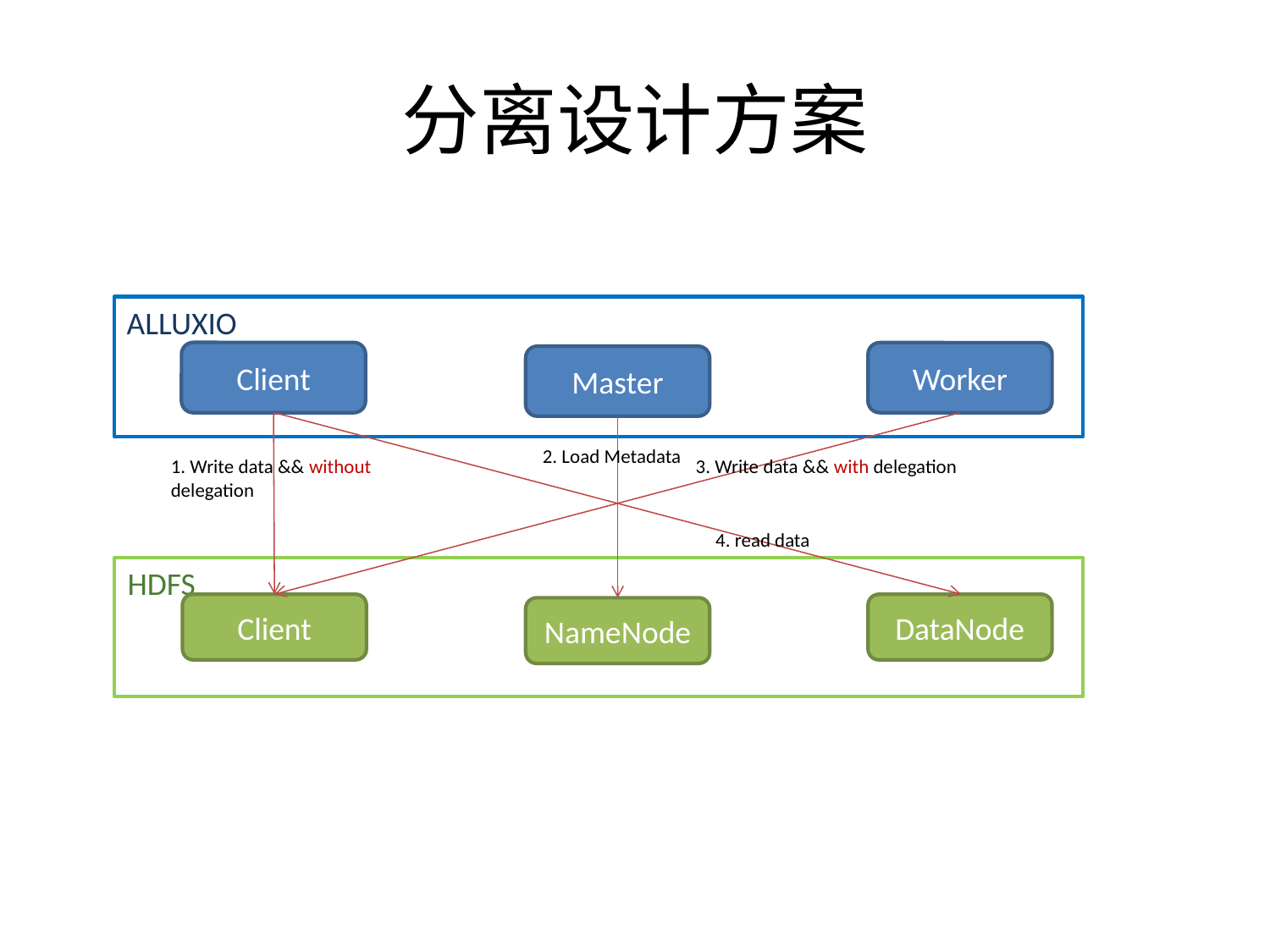

# 分离设计方案

ALLUXIO
Client
Worker
Master
2. Load Metadata
1. Write data && without delegation
3. Write data && with delegation
4. read data

HDFS
Client
DataNode
NameNode